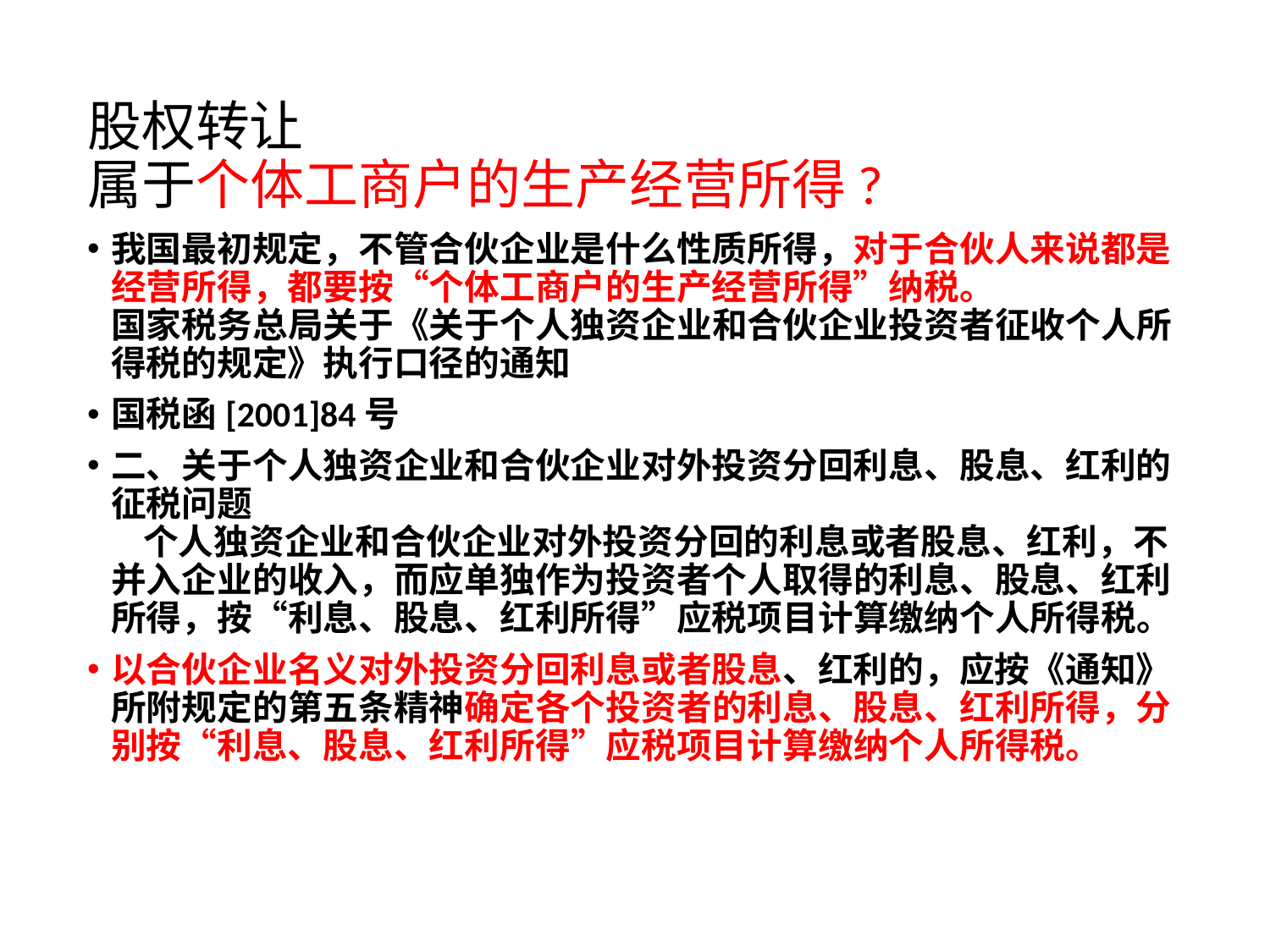

# 股权转让 属于个体工商户的生产经营所得?
我国最初规定，不管合伙企业是什么性质所得，对于合伙人来说都是经营所得，都要按“个体工商户的生产经营所得”纳税。
国家税务总局关于《关于个人独资企业和合伙企业投资者征收个人所得税的规定》执行口径的通知
国税函[2001]84号
二、关于个人独资企业和合伙企业对外投资分回利息、股息、红利的征税问题 
    个人独资企业和合伙企业对外投资分回的利息或者股息、红利，不并入企业的收入，而应单独作为投资者个人取得的利息、股息、红利所得，按“利息、股息、红利所得”应税项目计算缴纳个人所得税。
以合伙企业名义对外投资分回利息或者股息、红利的，应按《通知》所附规定的第五条精神确定各个投资者的利息、股息、红利所得，分别按“利息、股息、红利所得”应税项目计算缴纳个人所得税。